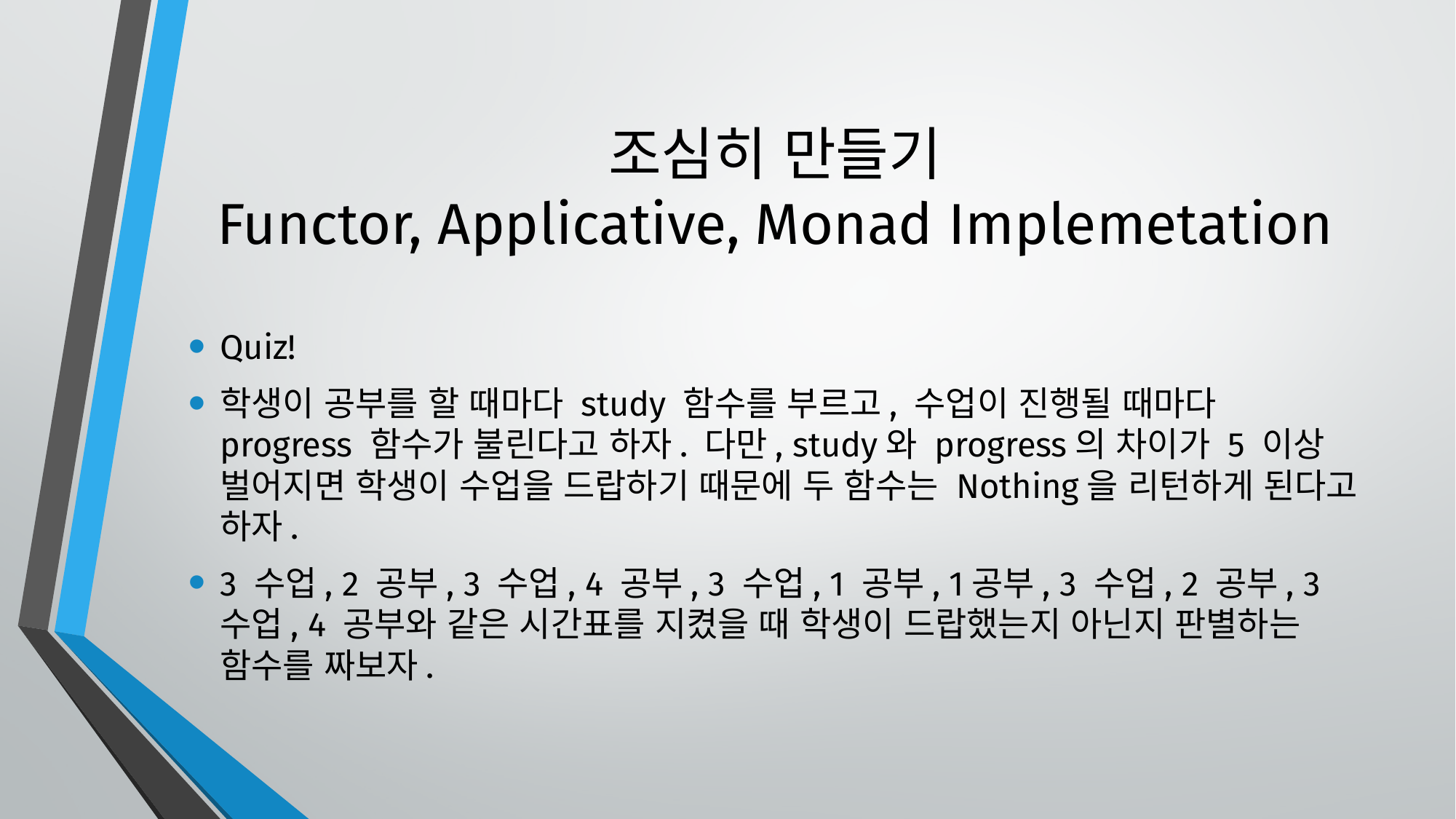

# 조심히 만들기 Functor, Applicative, Monad Implemetation
Quiz!
학생이 공부를 할 때마다 study 함수를 부르고, 수업이 진행될 때마다 progress 함수가 불린다고 하자. 다만, study와 progress의 차이가 5 이상 벌어지면 학생이 수업을 드랍하기 때문에 두 함수는 Nothing을 리턴하게 된다고 하자.
3 수업, 2 공부, 3 수업, 4 공부, 3 수업, 1 공부, 1공부, 3 수업, 2 공부, 3 수업, 4 공부와 같은 시간표를 지켰을 때 학생이 드랍했는지 아닌지 판별하는 함수를 짜보자.